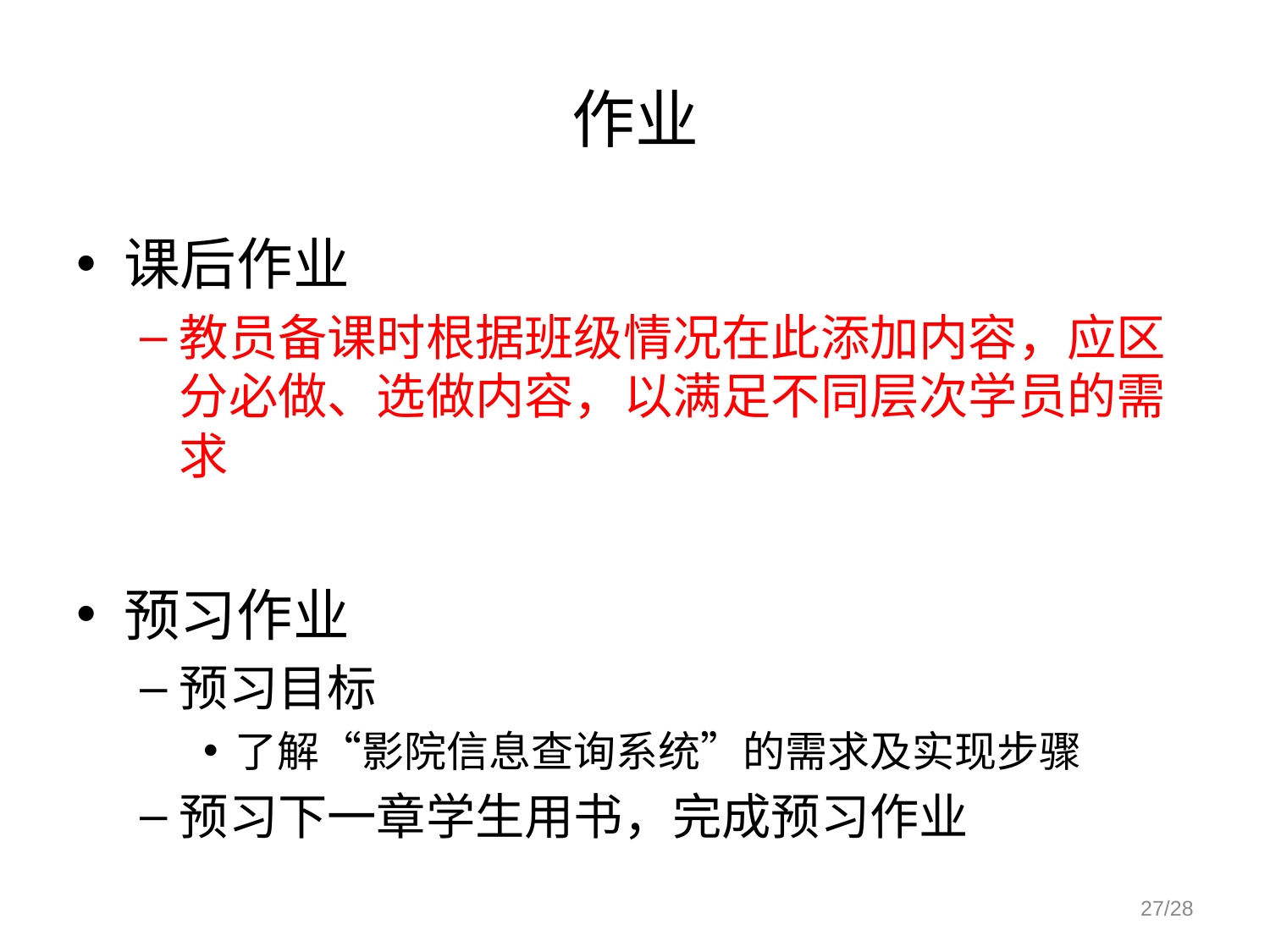

# 作业
课后作业
教员备课时根据班级情况在此添加内容，应区分必做、选做内容，以满足不同层次学员的需求

预习作业
预习目标
了解“影院信息查询系统”的需求及实现步骤
预习下一章学生用书，完成预习作业

27/28